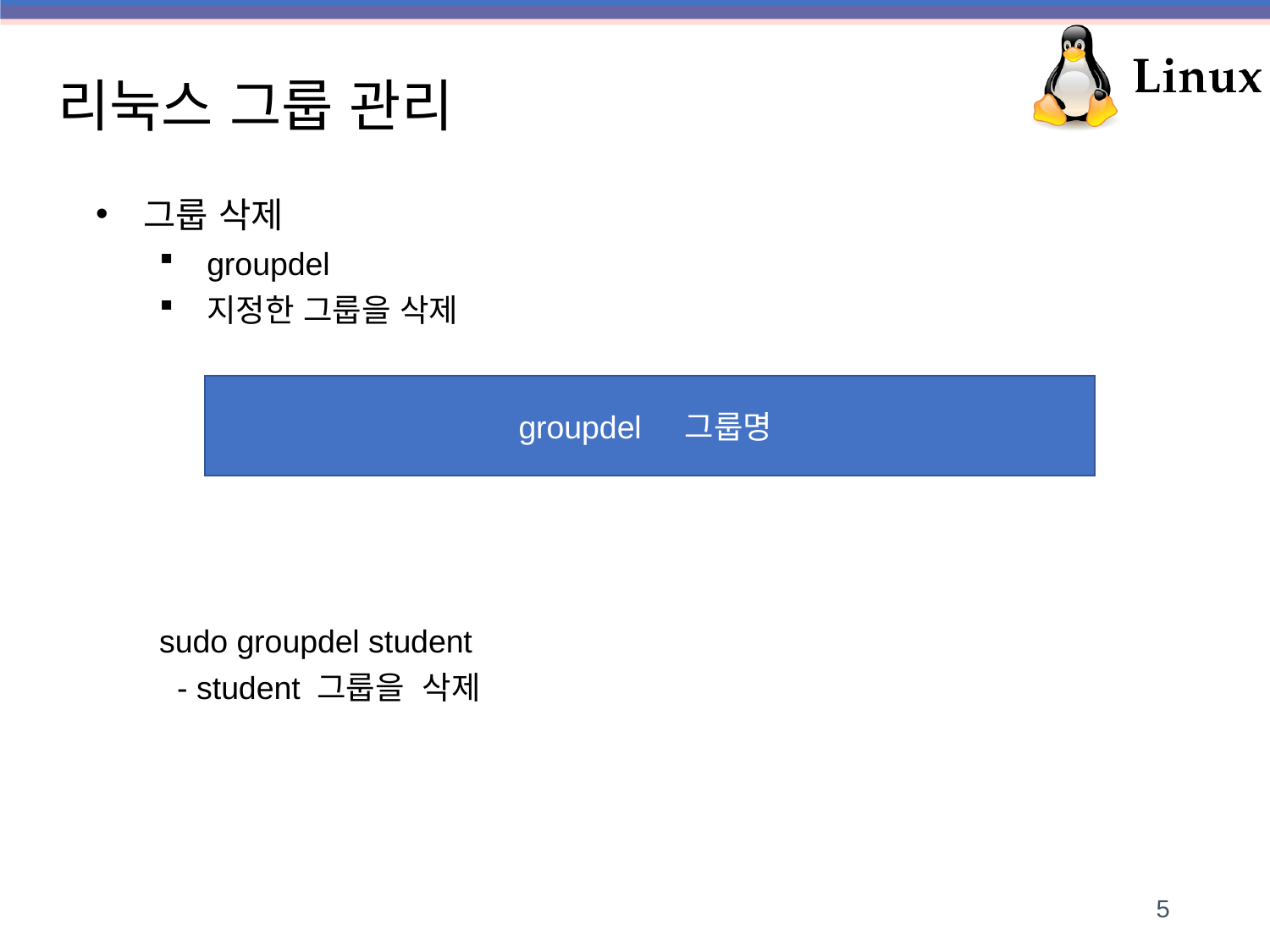

# 리눅스 그룹 관리
그룹 삭제
groupdel
지정한 그룹을 삭제

sudo groupdel student
  - student 그룹을  삭제
groupdel    그룹명
5